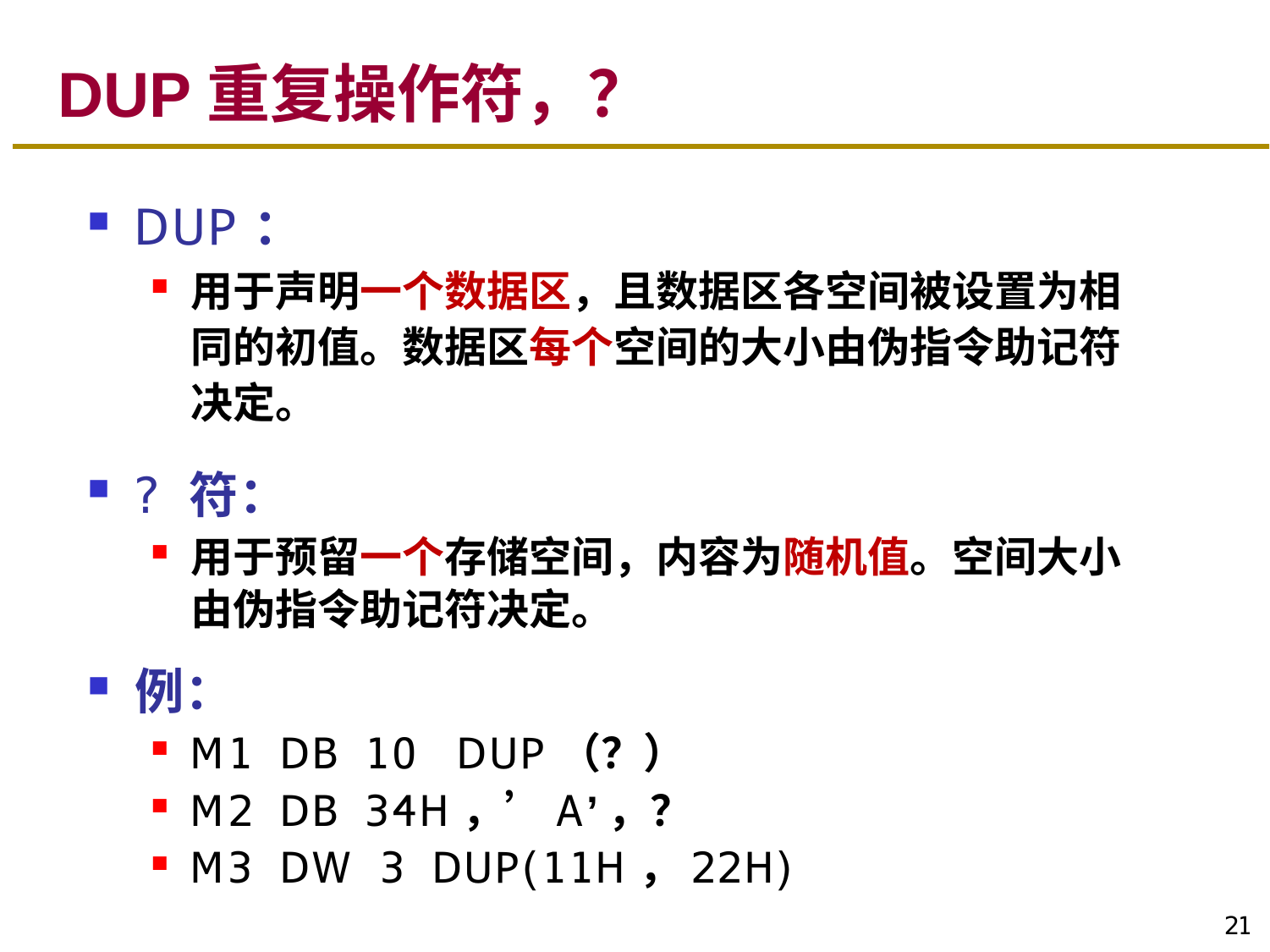

# DUP重复操作符，？
DUP：
用于声明一个数据区，且数据区各空间被设置为相同的初值。数据区每个空间的大小由伪指令助记符决定。
? 符：
用于预留一个存储空间，内容为随机值。空间大小由伪指令助记符决定。
例：
M1  DB  10   DUP（？）
M2  DB  34H，’A’，？
M3  DW  3  DUP(11H，22H)
21